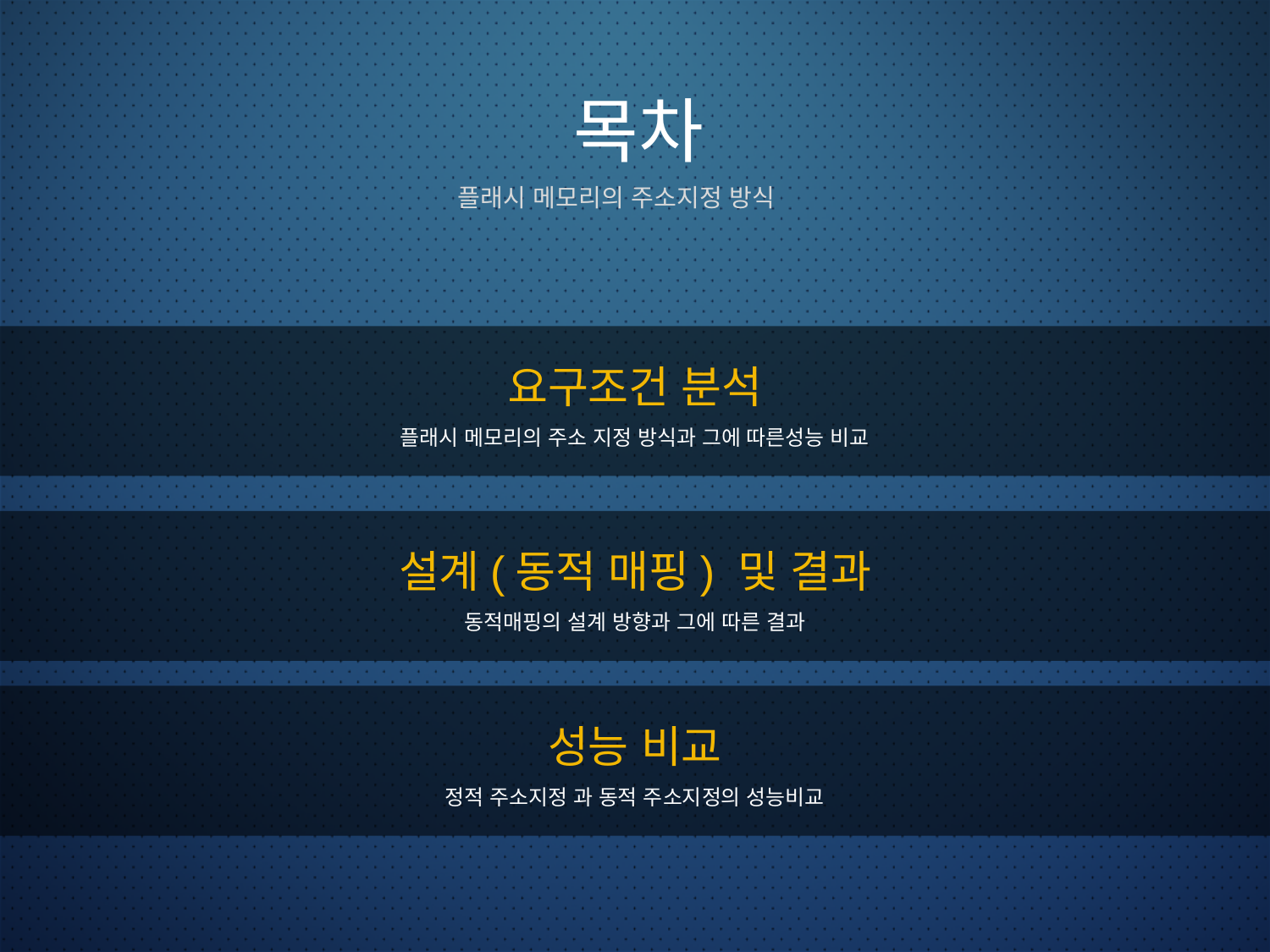

목차
플래시 메모리의 주소지정 방식

요구조건 분석
플래시 메모리의 주소 지정 방식과 그에 따른성능 비교
설계(동적 매핑) 및 결과
동적매핑의 설계 방향과 그에 따른 결과
성능 비교
정적 주소지정 과 동적 주소지정의 성능비교